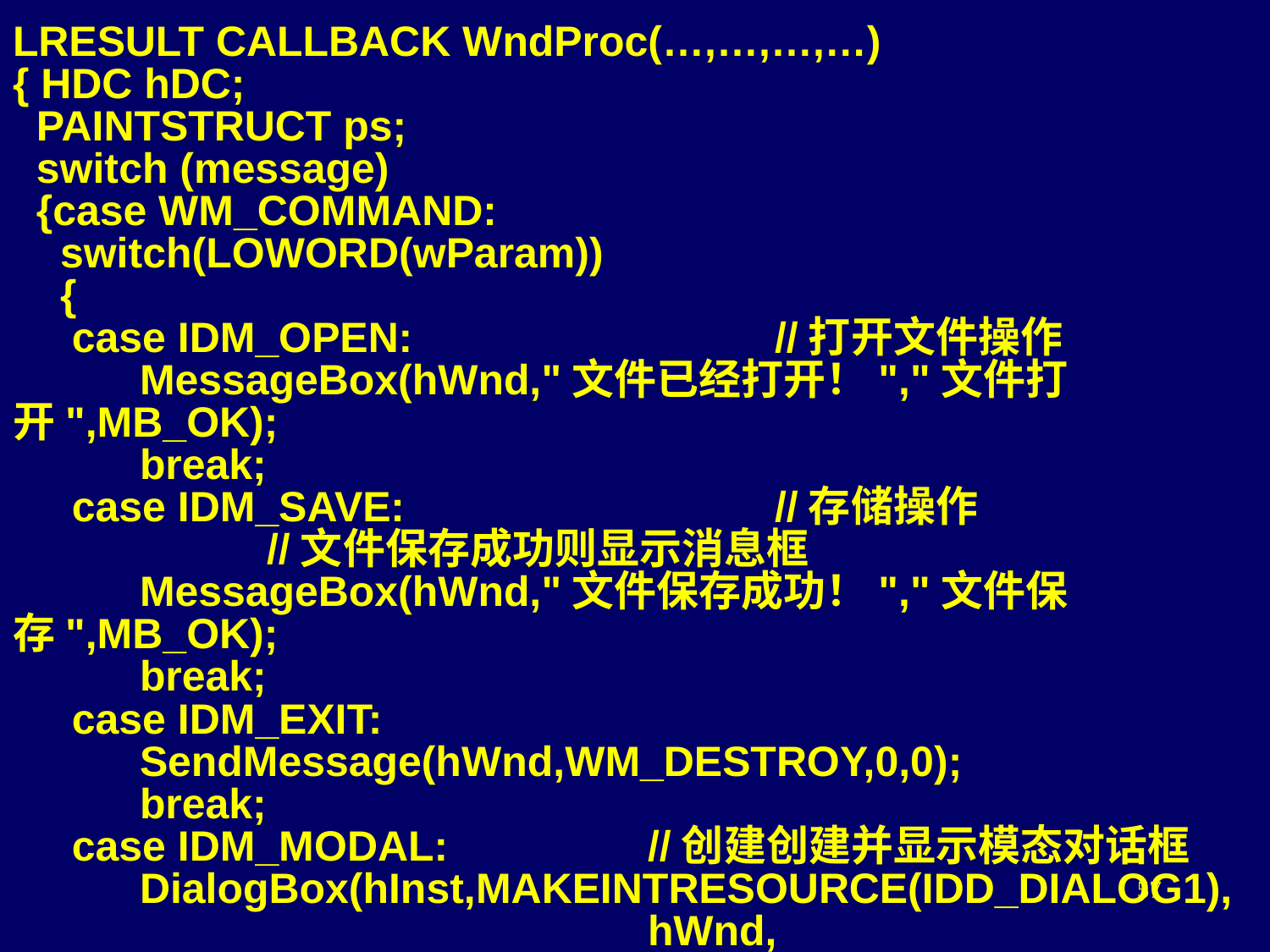

LRESULT CALLBACK WndProc(…,…,…,…)
{ HDC hDC;
  PAINTSTRUCT ps;
  switch (message)
  {case WM_COMMAND:
    switch(LOWORD(wParam))
    {
     case IDM_OPEN:			//打开文件操作
	MessageBox(hWnd,"文件已经打开！","文件打开",MB_OK);
	break;
     case IDM_SAVE:			//存储操作
		//文件保存成功则显示消息框
	MessageBox(hWnd,"文件保存成功！","文件保存",MB_OK);
	break;
     case IDM_EXIT:
	SendMessage(hWnd,WM_DESTROY,0,0);
	break;
     case IDM_MODAL:		//创建创建并显示模态对话框
	DialogBox(hInst,MAKEINTRESOURCE(IDD_DIALOG1),
					hWnd,(DLGPROC)ModalDlgProc);
	break;
57